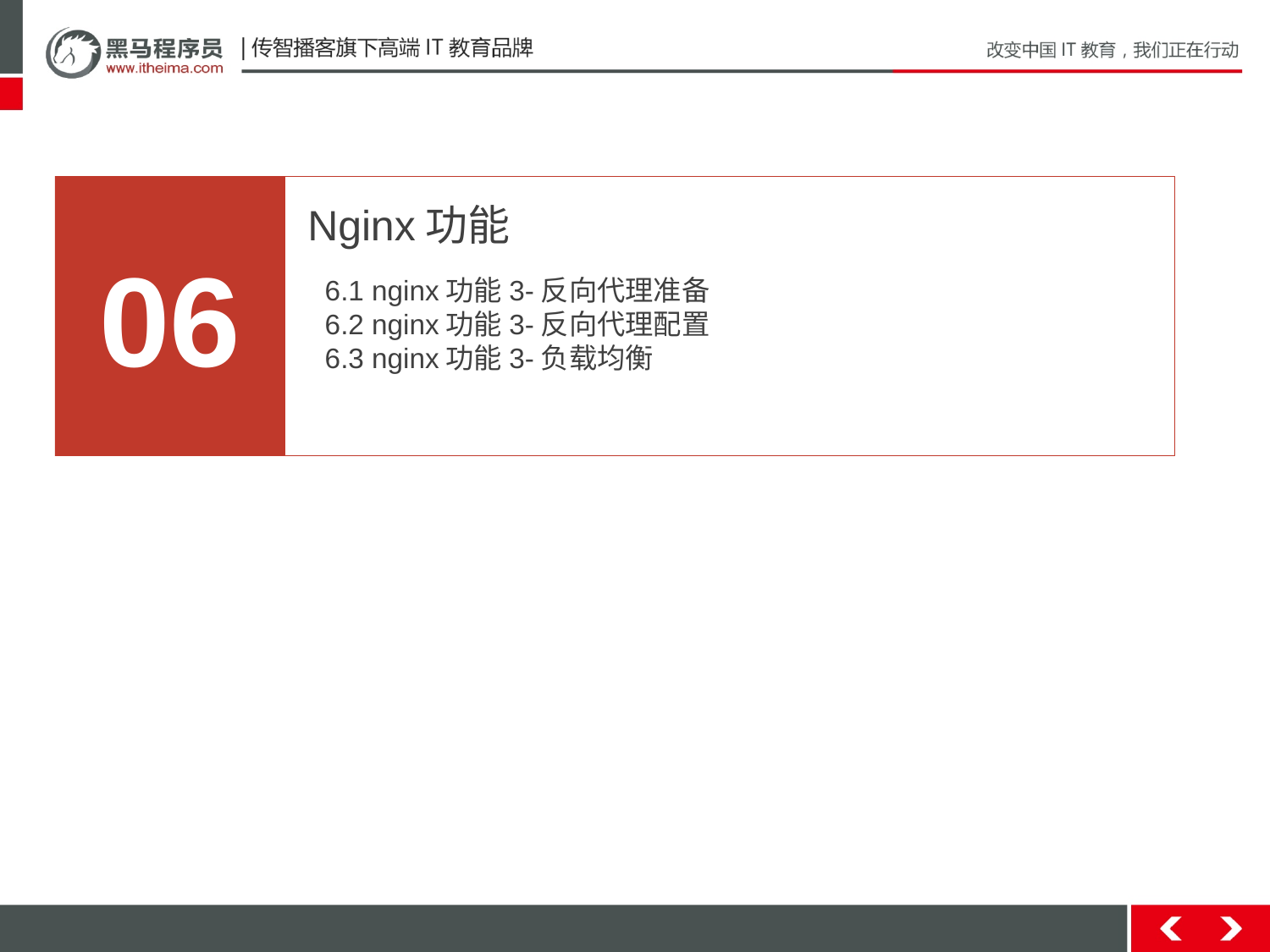

06

Nginx功能
6.1 nginx功能3-反向代理准备
6.2 nginx功能3-反向代理配置
6.3 nginx功能3-负载均衡